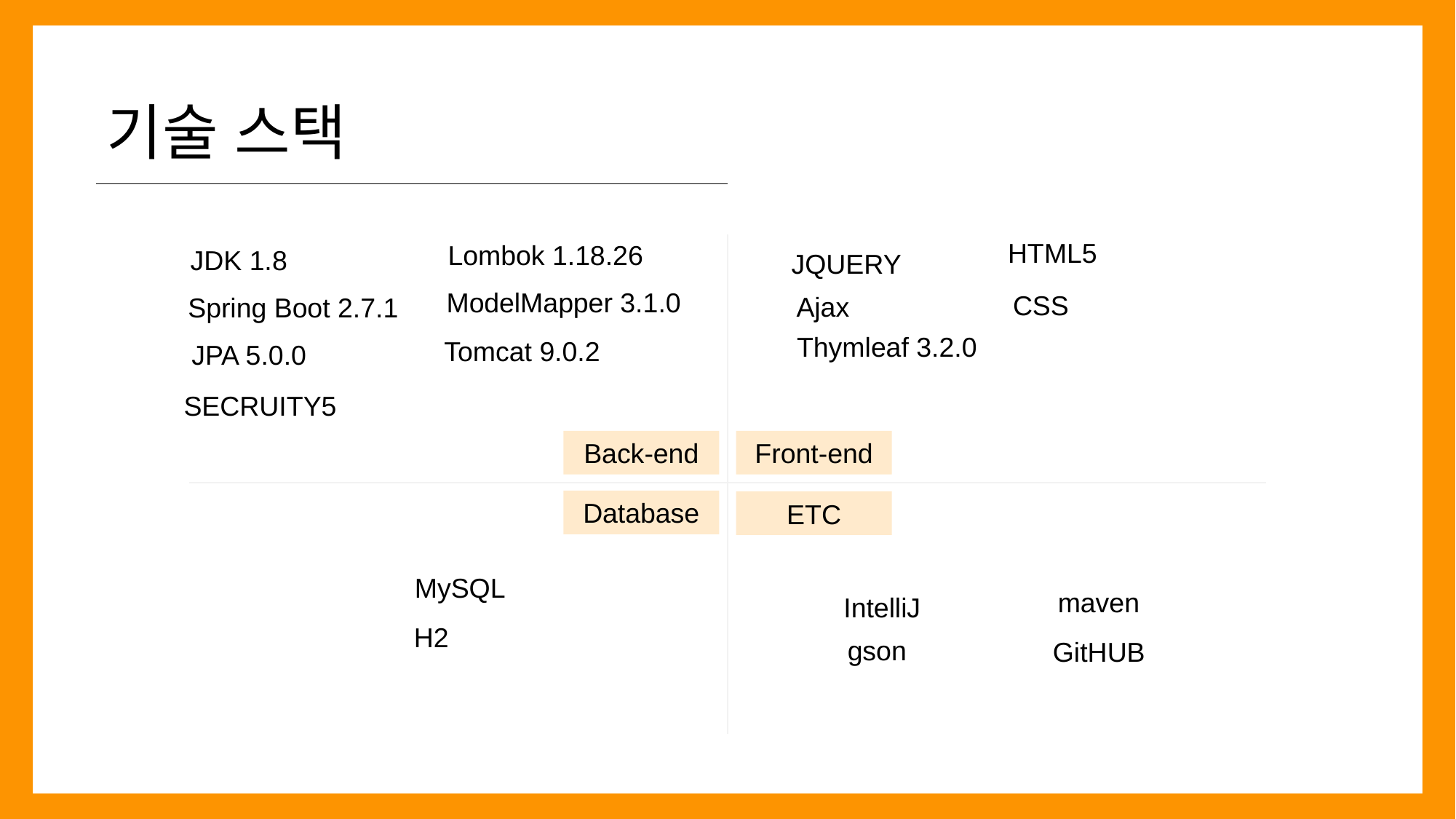

기술 스택
HTML5
Lombok 1.18.26
JDK 1.8
JQUERY
ModelMapper 3.1.0
CSS
Ajax
Spring Boot 2.7.1
Thymleaf 3.2.0
Tomcat 9.0.2
JPA 5.0.0
SECRUITY5
Front-end
Back-end
Database
ETC
MySQL
maven
IntelliJ
H2
gson
GitHUB